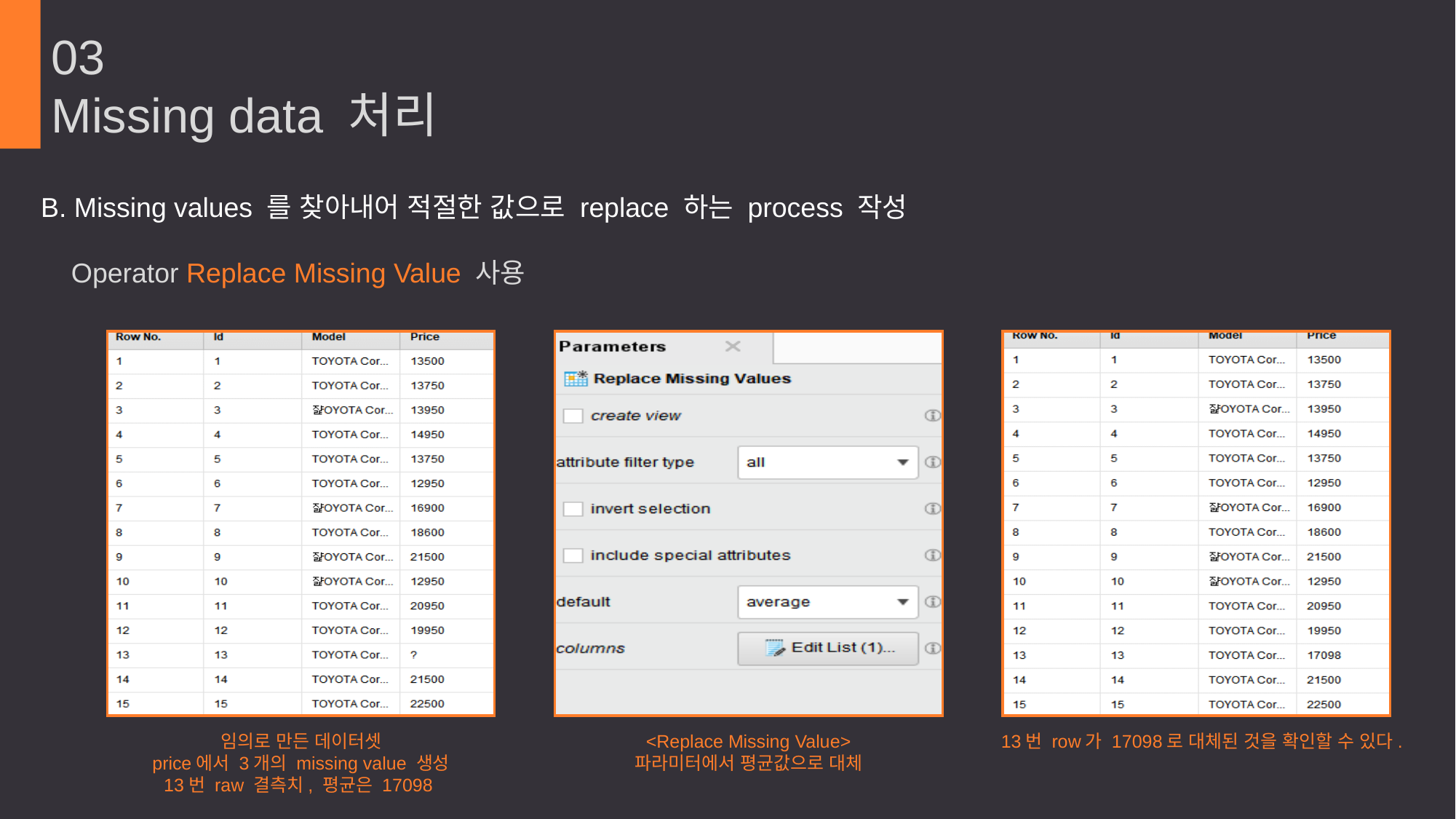

03
Missing data 처리
B. Missing values 를 찾아내어 적절한 값으로 replace 하는 process 작성

    Operator Replace Missing Value 사용

임의로 만든 데이터셋
price에서 3개의 missing value 생성
13번 raw 결측치, 평균은 17098
<Replace Missing Value>
파라미터에서 평균값으로 대체
13번 row가 17098로 대체된 것을 확인할 수 있다.